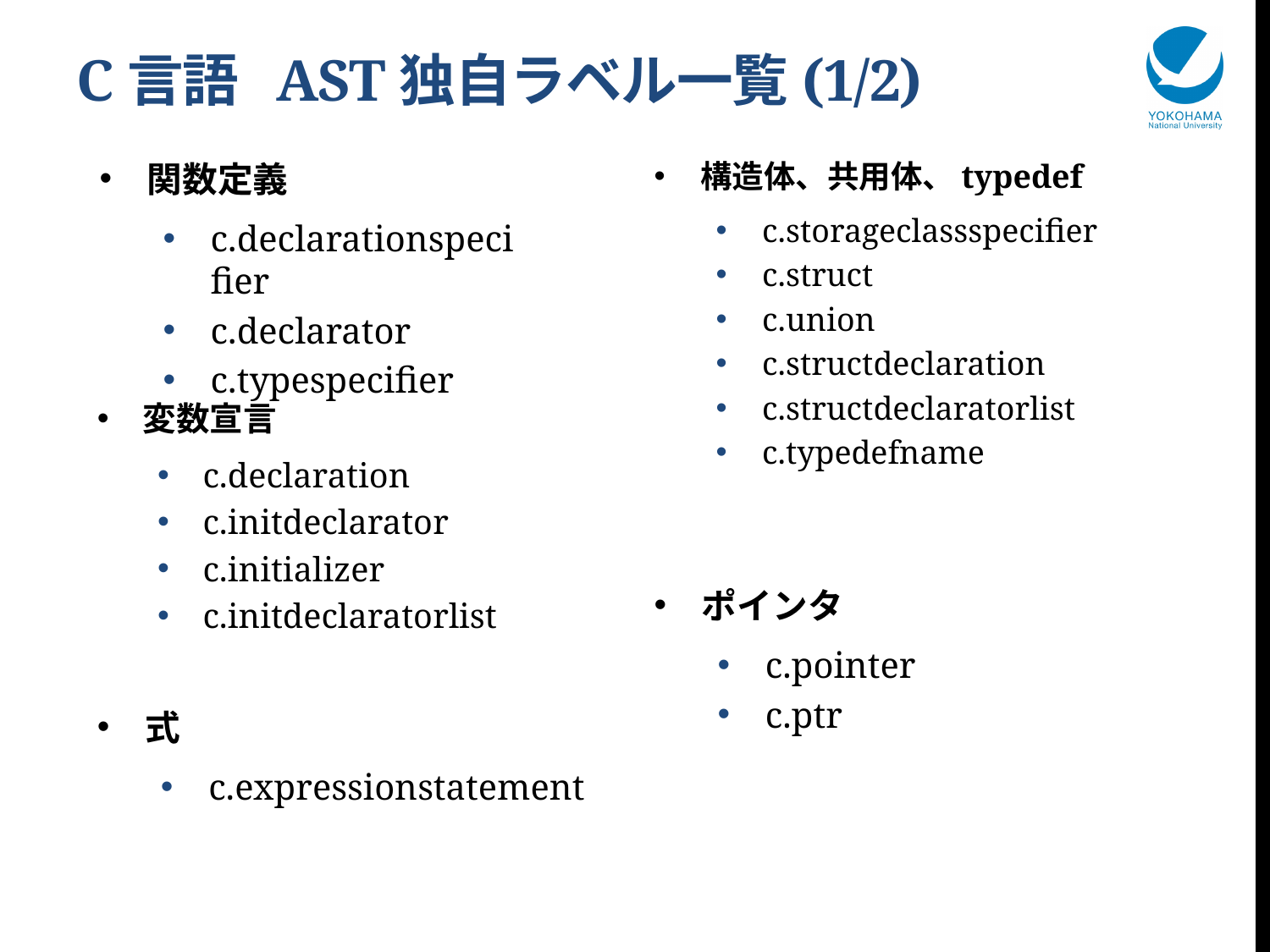

# C言語  AST独自ラベル一覧(1/2)
関数定義
c.declarationspecifier
c.declarator
c.typespecifier
構造体、共用体、typedef
c.storageclassspecifier
c.struct
c.union
c.structdeclaration
c.structdeclaratorlist
c.typedefname

変数宣言
c.declaration
c.initdeclarator
c.initializer
c.initdeclaratorlist

ポインタ
c.pointer
c.ptr

式
c.expressionstatement